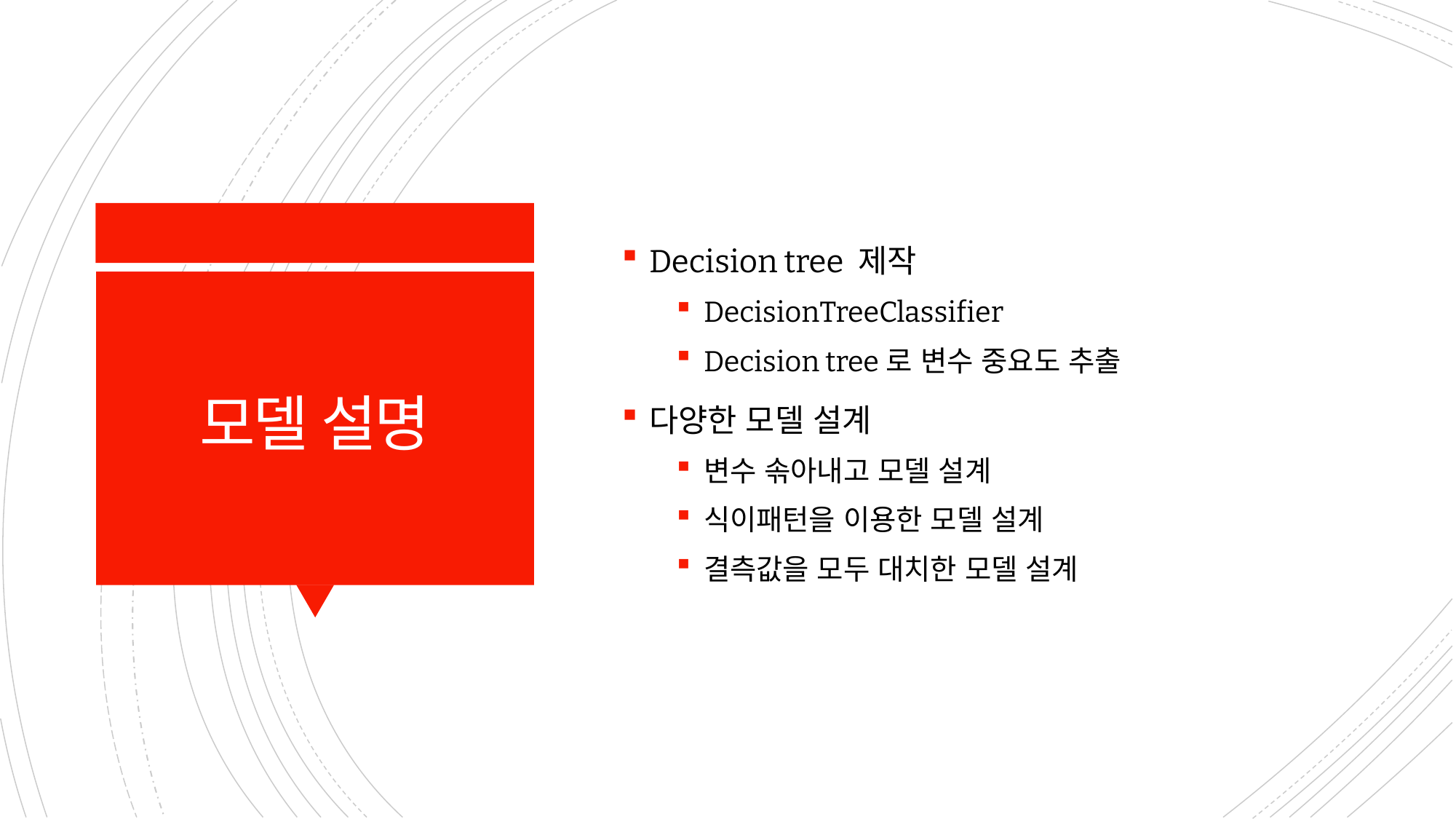

Decision tree 제작
DecisionTreeClassifier
Decision tree로 변수 중요도 추출
다양한 모델 설계
변수 솎아내고 모델 설계
식이패턴을 이용한 모델 설계
결측값을 모두 대치한 모델 설계
# 모델 설명